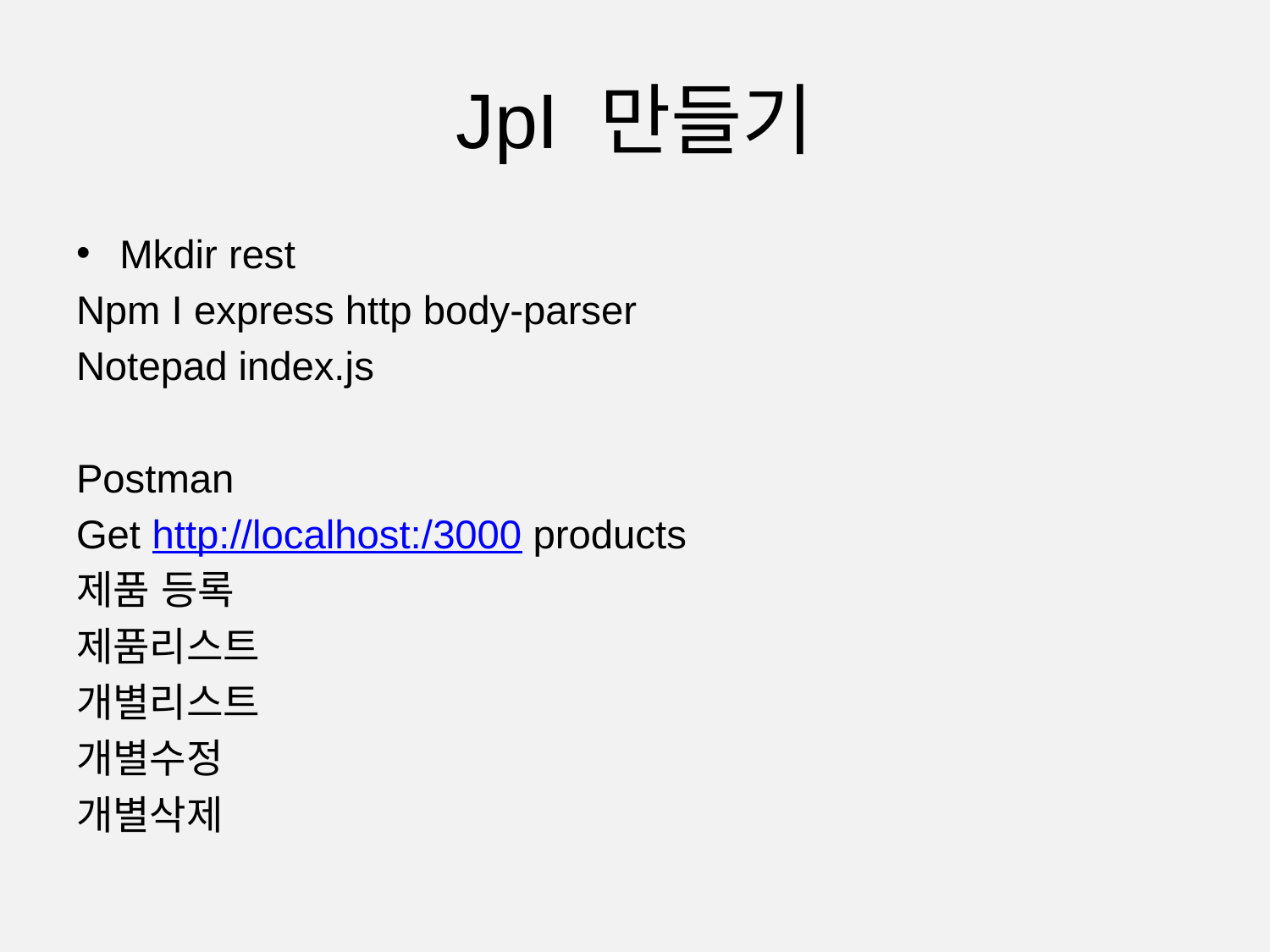

# JpI 만들기
Mkdir rest
Npm I express http body-parser
Notepad index.js

Postman
Get http://localhost:/3000 products
제품 등록
제품리스트
개별리스트
개별수정
개별삭제